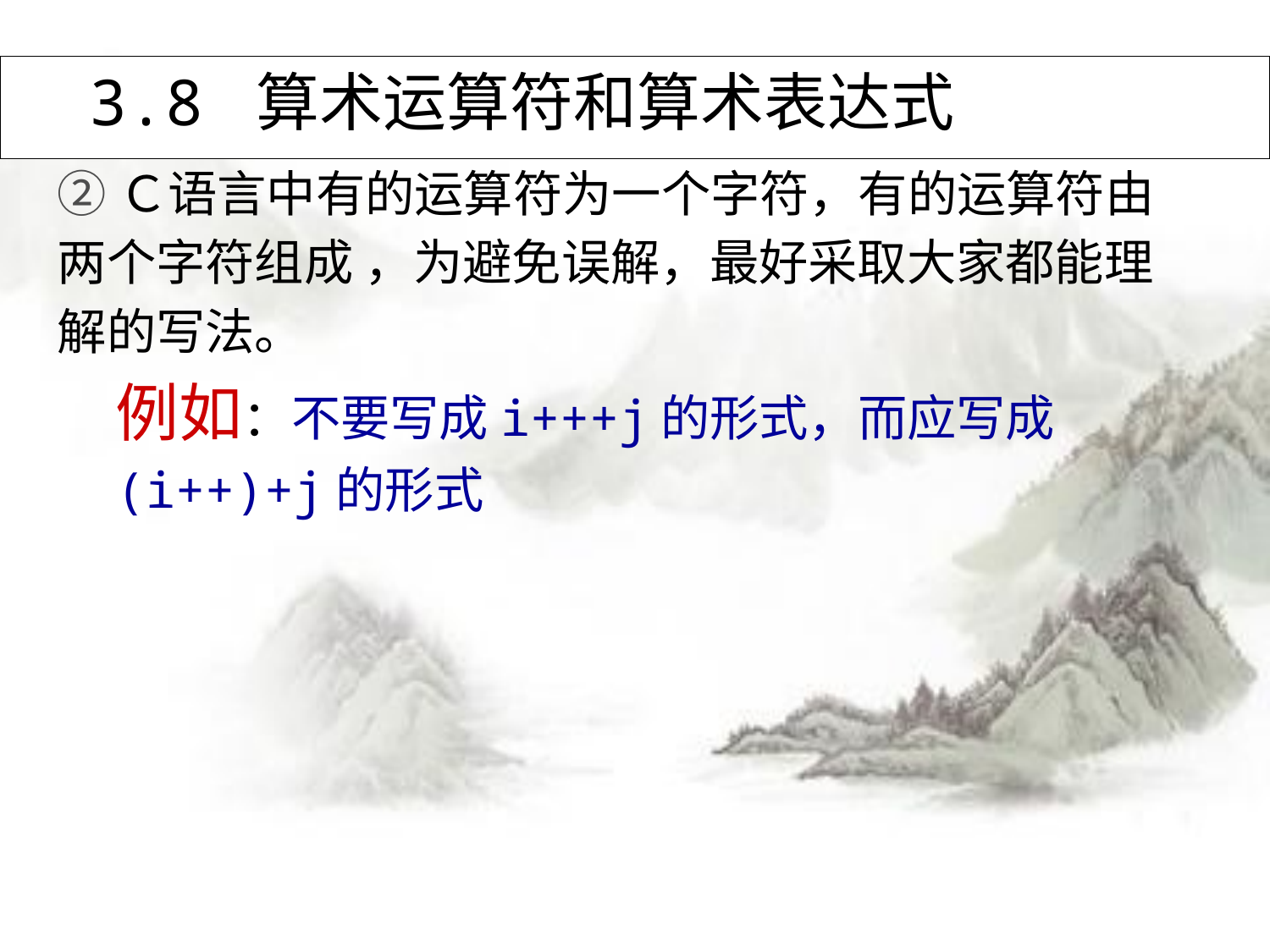

# 3.8 算术运算符和算术表达式
②Ｃ语言中有的运算符为一个字符，有的运算符由
两个字符组成 ，为避免误解，最好采取大家都能理
解的写法。
   例如：不要写成i+++j的形式，而应写成
  (i++)+j的形式